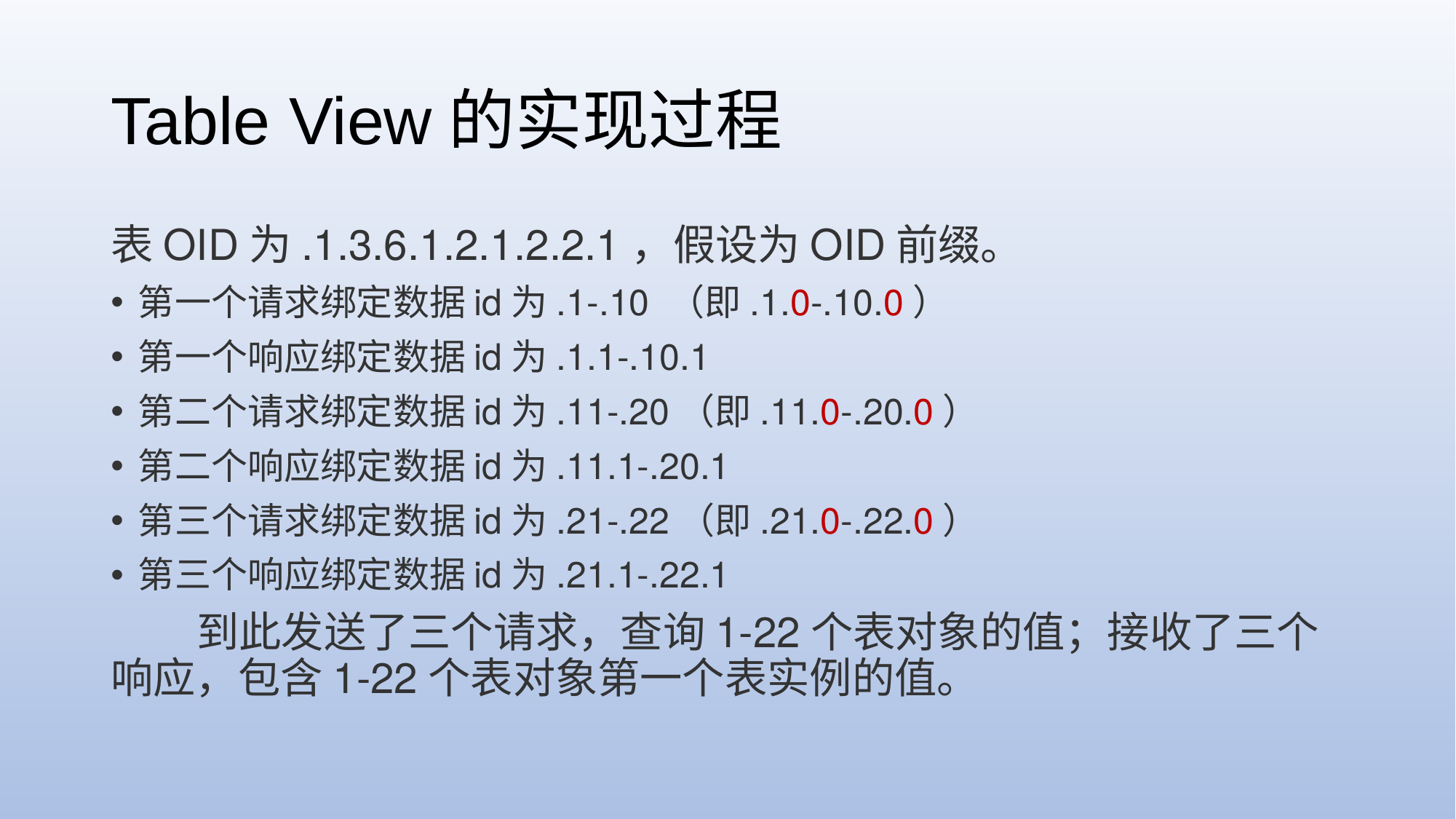

# Table View的实现过程
表OID为.1.3.6.1.2.1.2.2.1，假设为OID前缀。
第一个请求绑定数据id为.1-.10 （即.1.0-.10.0）
第一个响应绑定数据id为.1.1-.10.1
第二个请求绑定数据id为.11-.20（即.11.0-.20.0）
第二个响应绑定数据id为.11.1-.20.1
第三个请求绑定数据id为.21-.22（即.21.0-.22.0）
第三个响应绑定数据id为.21.1-.22.1
        到此发送了三个请求，查询1-22个表对象的值；接收了三个响应，包含1-22个表对象第一个表实例的值。